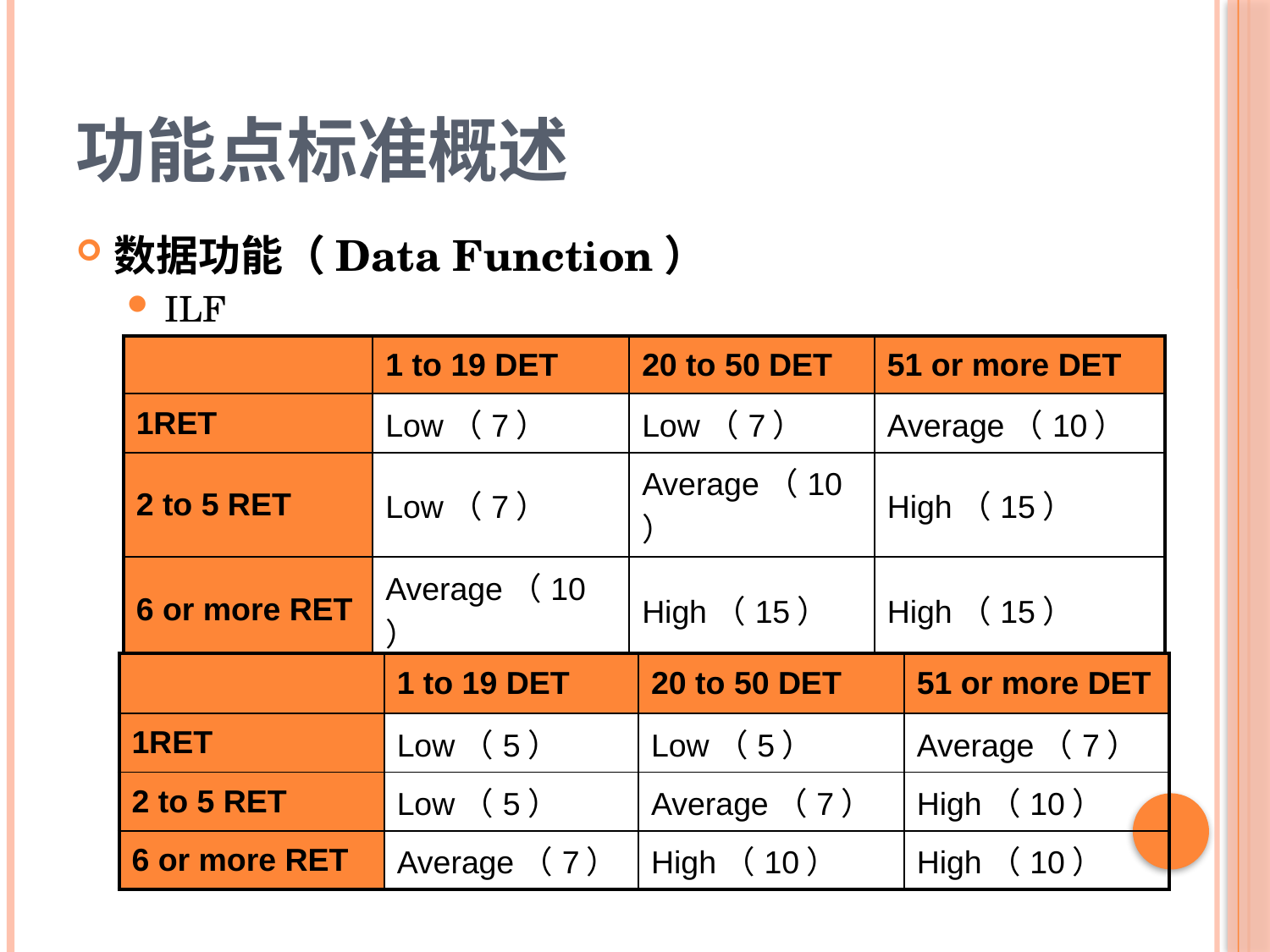

# 功能点标准概述
数据功能（Data Function）
ILF

EIF

|  | 1 to 19 DET | 20 to 50 DET | 51 or more DET |
| --- | --- | --- | --- |
| 1RET | Low（7） | Low（7） | Average（10） |
| 2 to 5 RET | Low（7） | Average（10） | High（15） |
| 6 or more RET | Average（10） | High（15） | High（15） |
|  | 1 to 19 DET | 20 to 50 DET | 51 or more DET |
| --- | --- | --- | --- |
| 1RET | Low（5） | Low（5） | Average（7） |
| 2 to 5 RET | Low（5） | Average（7） | High（10） |
| 6 or more RET | Average（7） | High（10） | High（10） |